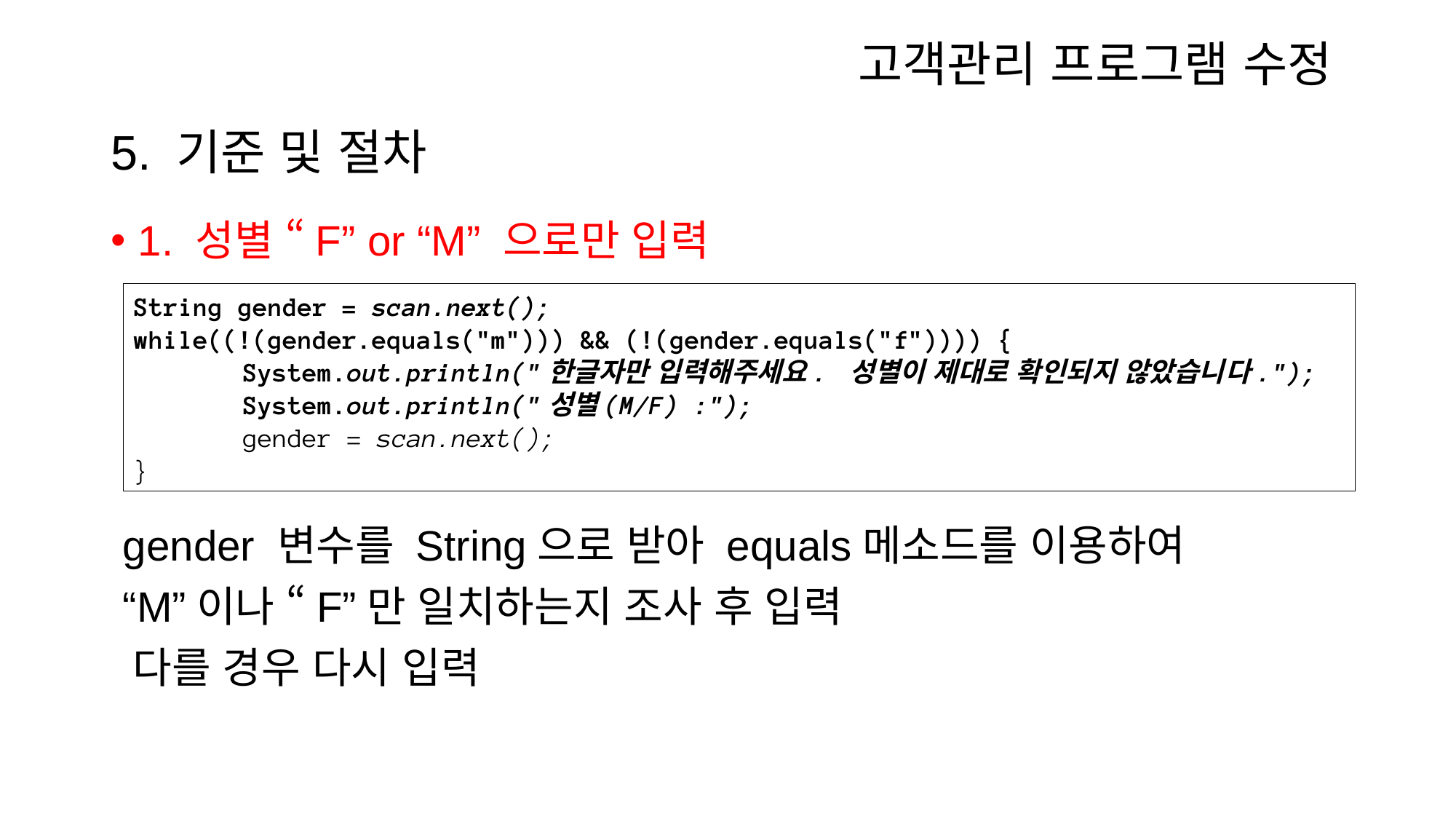

고객관리 프로그램 수정
# 5. 기준 및 절차
1. 성별 “F” or “M” 으로만 입력

 gender 변수를 String으로 받아 equals메소드를 이용하여
 “M”이나 “F”만 일치하는지 조사 후 입력
 다를 경우 다시 입력
String gender = scan.next();
while((!(gender.equals("m"))) && (!(gender.equals("f")))) {
	System.out.println("한글자만 입력해주세요. 성별이 제대로 확인되지 않았습니	다.");
	System.out.println("성별(M/F) :");
	gender = scan.next();
}